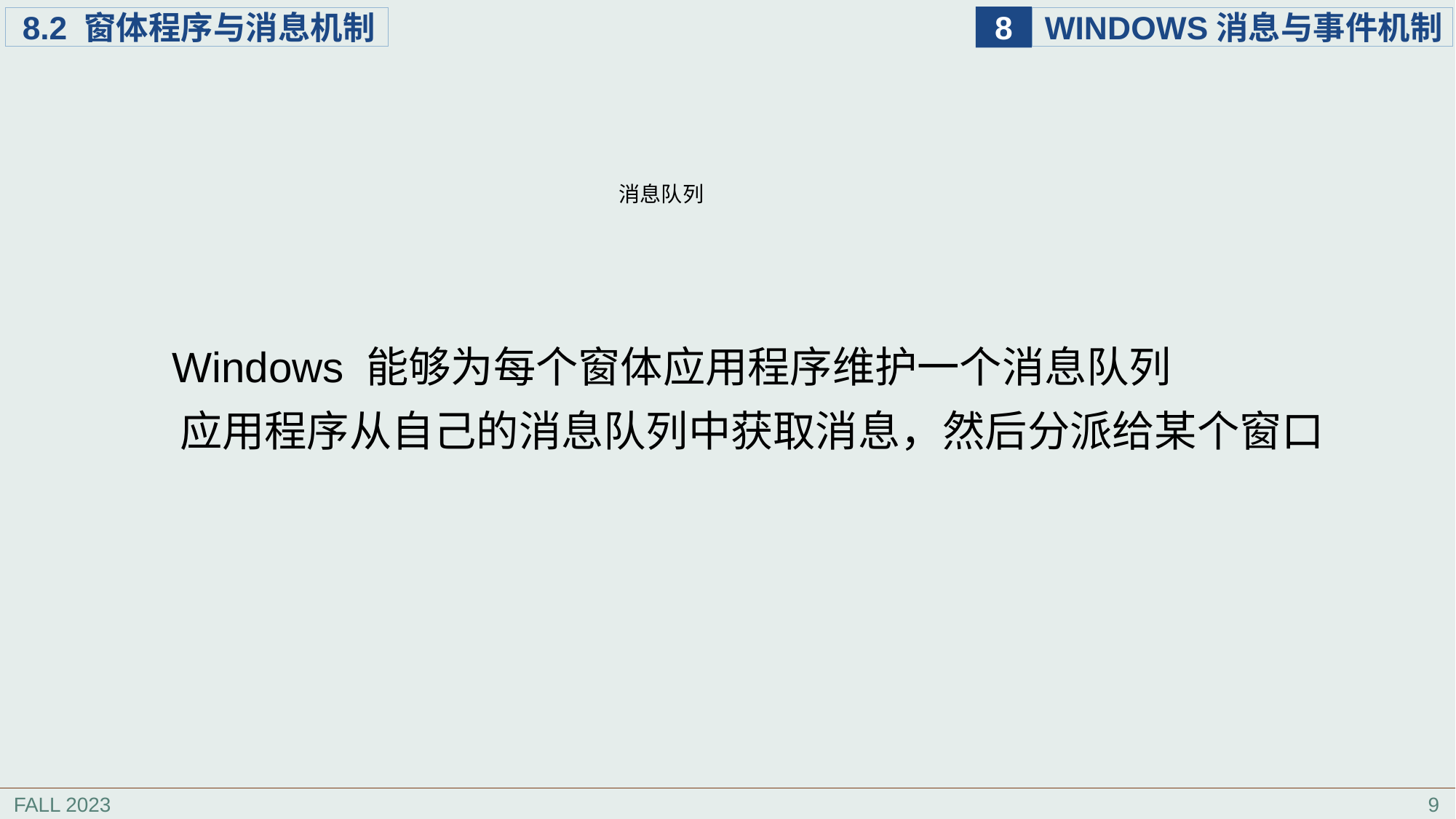

消息队列
 Windows 能够为每个窗体应用程序维护一个消息队列
 应用程序从自己的消息队列中获取消息，然后分派给某个窗口